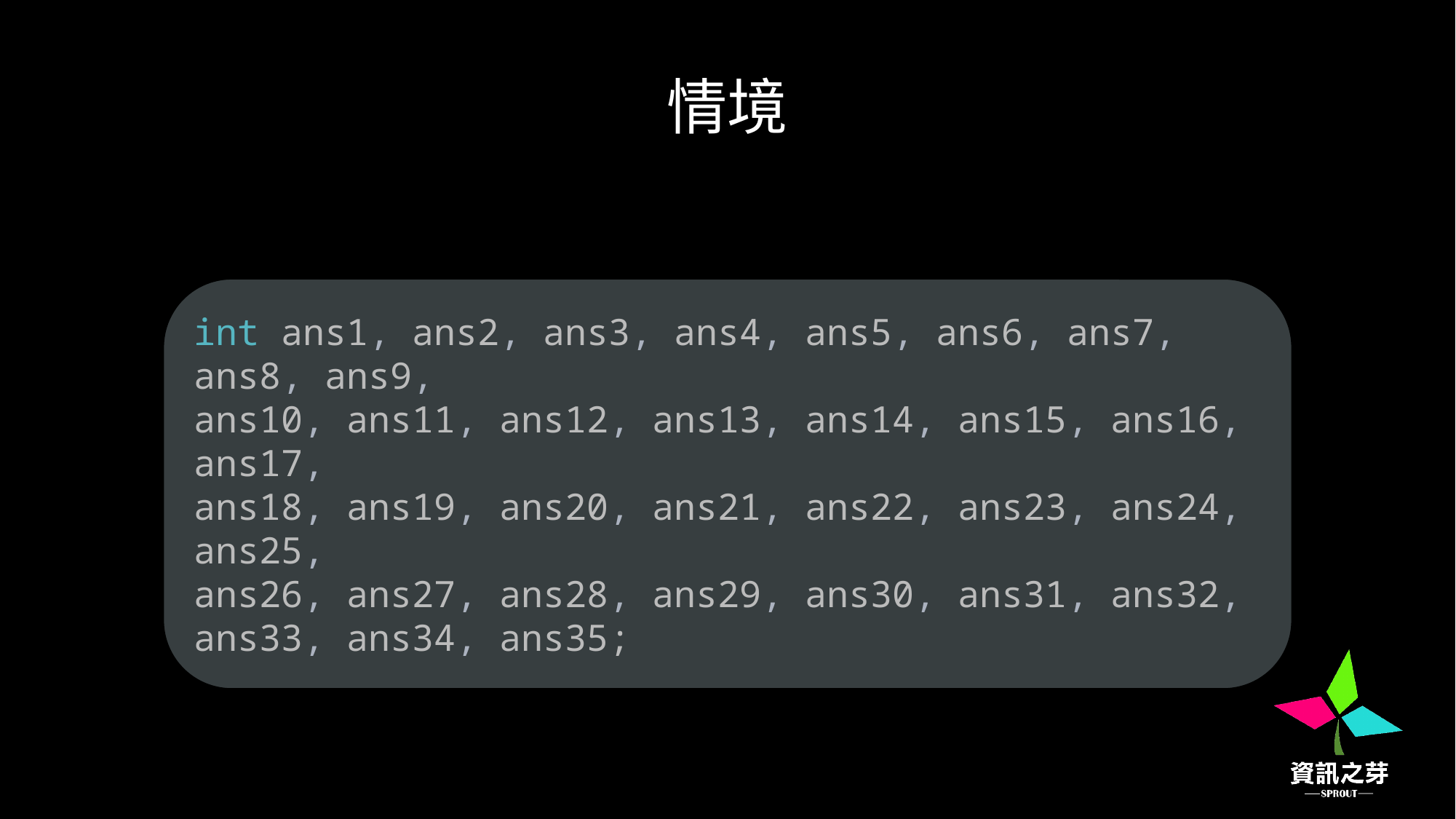

情境
int ans1, ans2, ans3, ans4, ans5, ans6, ans7, ans8, ans9,
ans10, ans11, ans12, ans13, ans14, ans15, ans16, ans17,
ans18, ans19, ans20, ans21, ans22, ans23, ans24, ans25,
ans26, ans27, ans28, ans29, ans30, ans31, ans32, ans33, ans34, ans35;

2020資訊之芽
for 迴圈
一維陣列
蔡銘軒
2020/03/21